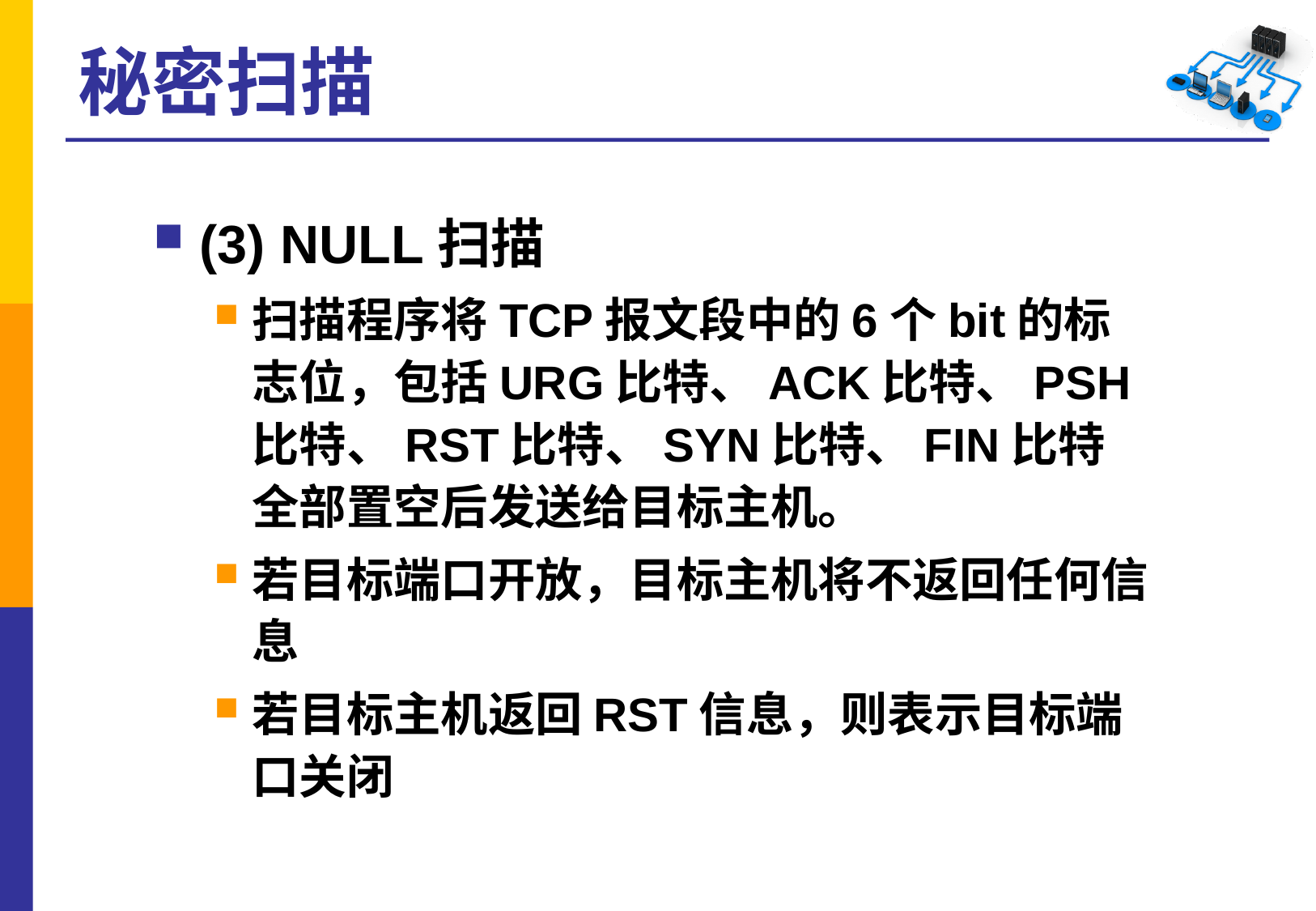

# 秘密扫描
(3) NULL扫描
扫描程序将TCP报文段中的6个bit的标志位，包括URG比特、ACK比特、PSH比特、RST比特、SYN比特、FIN比特全部置空后发送给目标主机。
若目标端口开放，目标主机将不返回任何信息
若目标主机返回RST信息，则表示目标端口关闭